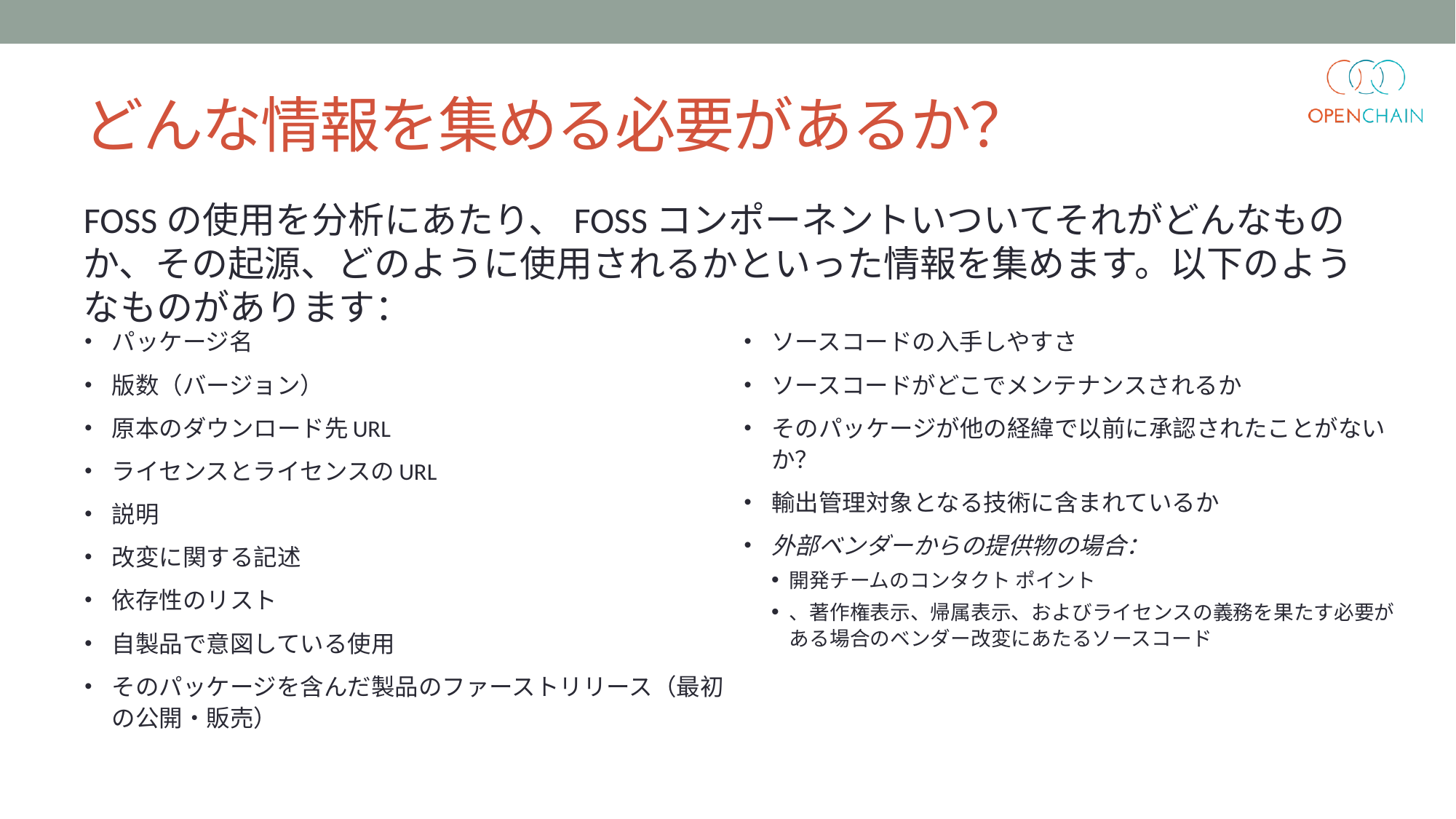

# どんな情報を集める必要があるか？
FOSSの使用を分析にあたり、FOSSコンポーネントいついてそれがどんなものか、その起源、どのように使用されるかといった情報を集めます。以下のようなものがあります：
パッケージ名
版数（バージョン）
原本のダウンロード先URL
ライセンスとライセンスのURL
説明
改変に関する記述
依存性のリスト
自製品で意図している使用
そのパッケージを含んだ製品のファーストリリース（最初の公開・販売）
ソースコードの入手しやすさ
ソースコードがどこでメンテナンスされるか
そのパッケージが他の経緯で以前に承認されたことがないか？
輸出管理対象となる技術に含まれているか
外部ベンダーからの提供物の場合：
開発チームのコンタクト ポイント
、著作権表示、帰属表示、およびライセンスの義務を果たす必要がある場合のベンダー改変にあたるソースコード